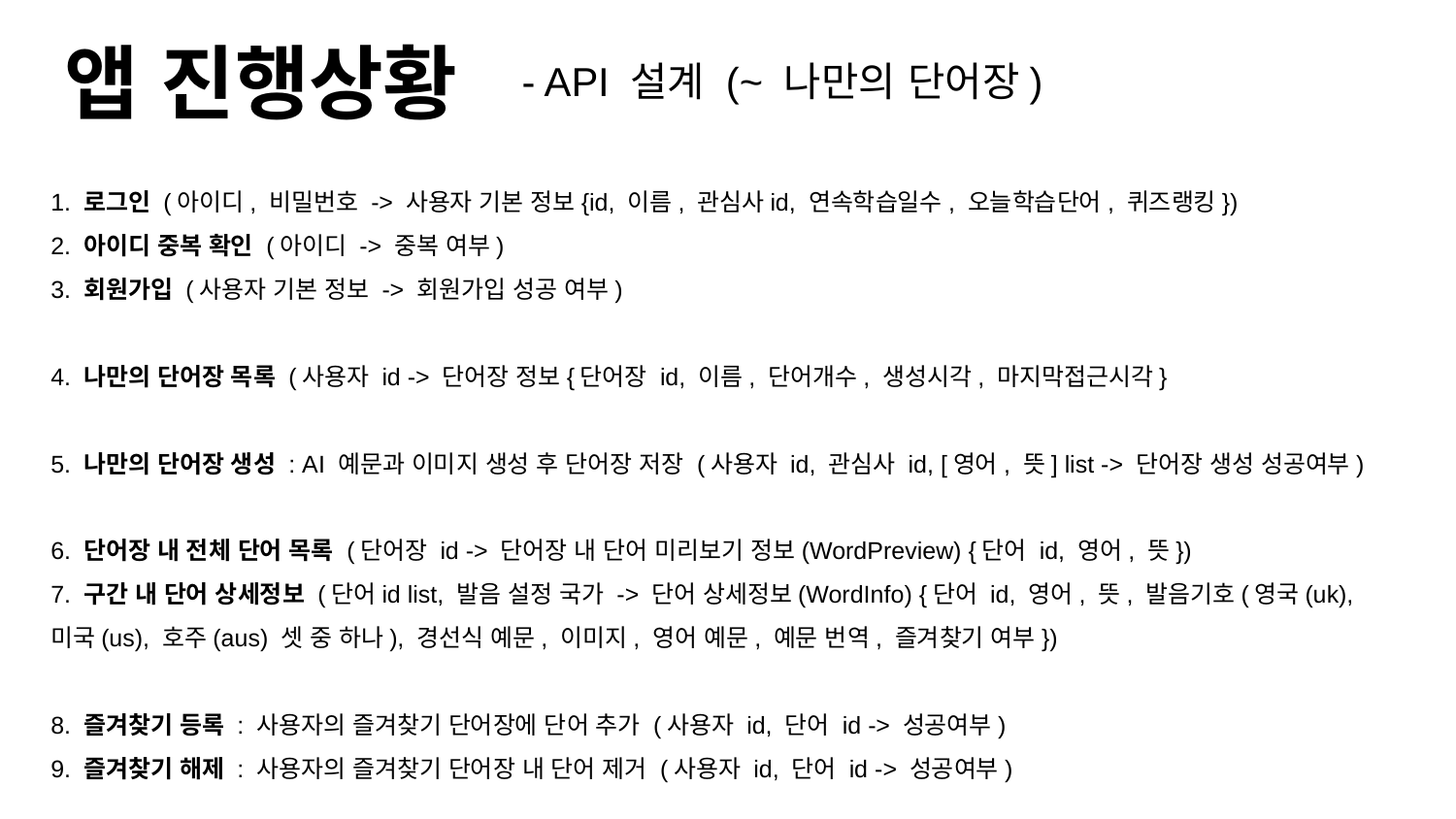

# 앱 진행상황
- API 설계 (~ 나만의 단어장)
1. 로그인 (아이디, 비밀번호 -> 사용자 기본 정보{id, 이름, 관심사id, 연속학습일수, 오늘학습단어, 퀴즈랭킹})
2. 아이디 중복 확인 (아이디 -> 중복 여부)
3. 회원가입 (사용자 기본 정보 -> 회원가입 성공 여부)

4. 나만의 단어장 목록 (사용자 id -> 단어장 정보{단어장 id, 이름, 단어개수, 생성시각, 마지막접근시각}

5. 나만의 단어장 생성 : AI 예문과 이미지 생성 후 단어장 저장 (사용자 id, 관심사 id, [영어, 뜻] list -> 단어장 생성 성공여부)

6. 단어장 내 전체 단어 목록 (단어장 id -> 단어장 내 단어 미리보기 정보(WordPreview) {단어 id, 영어, 뜻})
7. 구간 내 단어 상세정보 (단어id list, 발음 설정 국가 -> 단어 상세정보(WordInfo) {단어 id, 영어, 뜻, 발음기호(영국(uk), 미국(us), 호주(aus) 셋 중 하나), 경선식 예문, 이미지, 영어 예문, 예문 번역, 즐겨찾기 여부})

8. 즐겨찾기 등록 : 사용자의 즐겨찾기 단어장에 단어 추가 (사용자 id, 단어 id -> 성공여부)
9. 즐겨찾기 해제 : 사용자의 즐겨찾기 단어장 내 단어 제거 (사용자 id, 단어 id -> 성공여부)